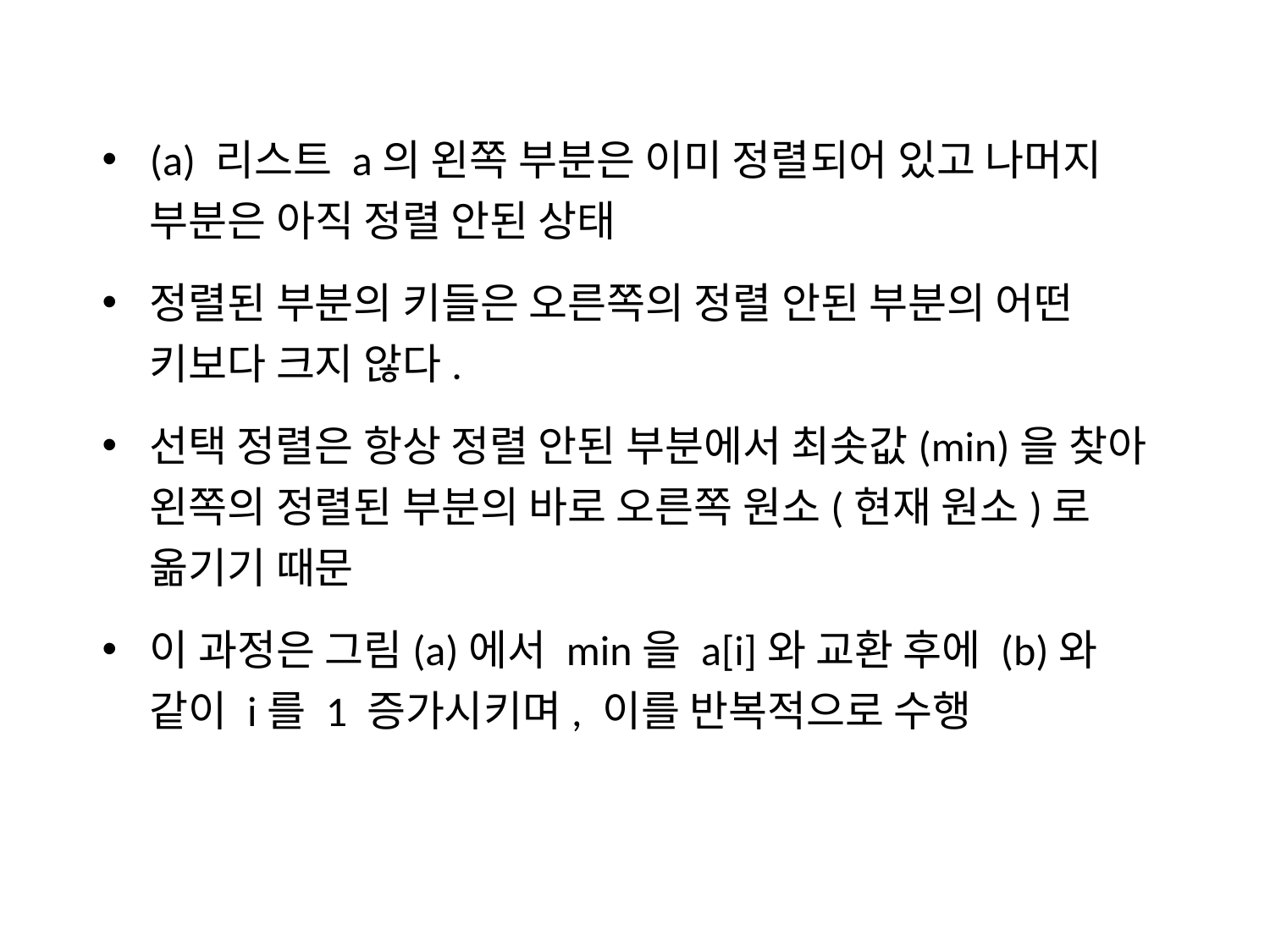

(a) 리스트 a의 왼쪽 부분은 이미 정렬되어 있고 나머지 부분은 아직 정렬 안된 상태
정렬된 부분의 키들은 오른쪽의 정렬 안된 부분의 어떤 키보다 크지 않다.
선택 정렬은 항상 정렬 안된 부분에서 최솟값(min)을 찾아 왼쪽의 정렬된 부분의 바로 오른쪽 원소(현재 원소)로 옮기기 때문
이 과정은 그림(a)에서 min을 a[i]와 교환 후에 (b)와 같이 i를 1 증가시키며, 이를 반복적으로 수행